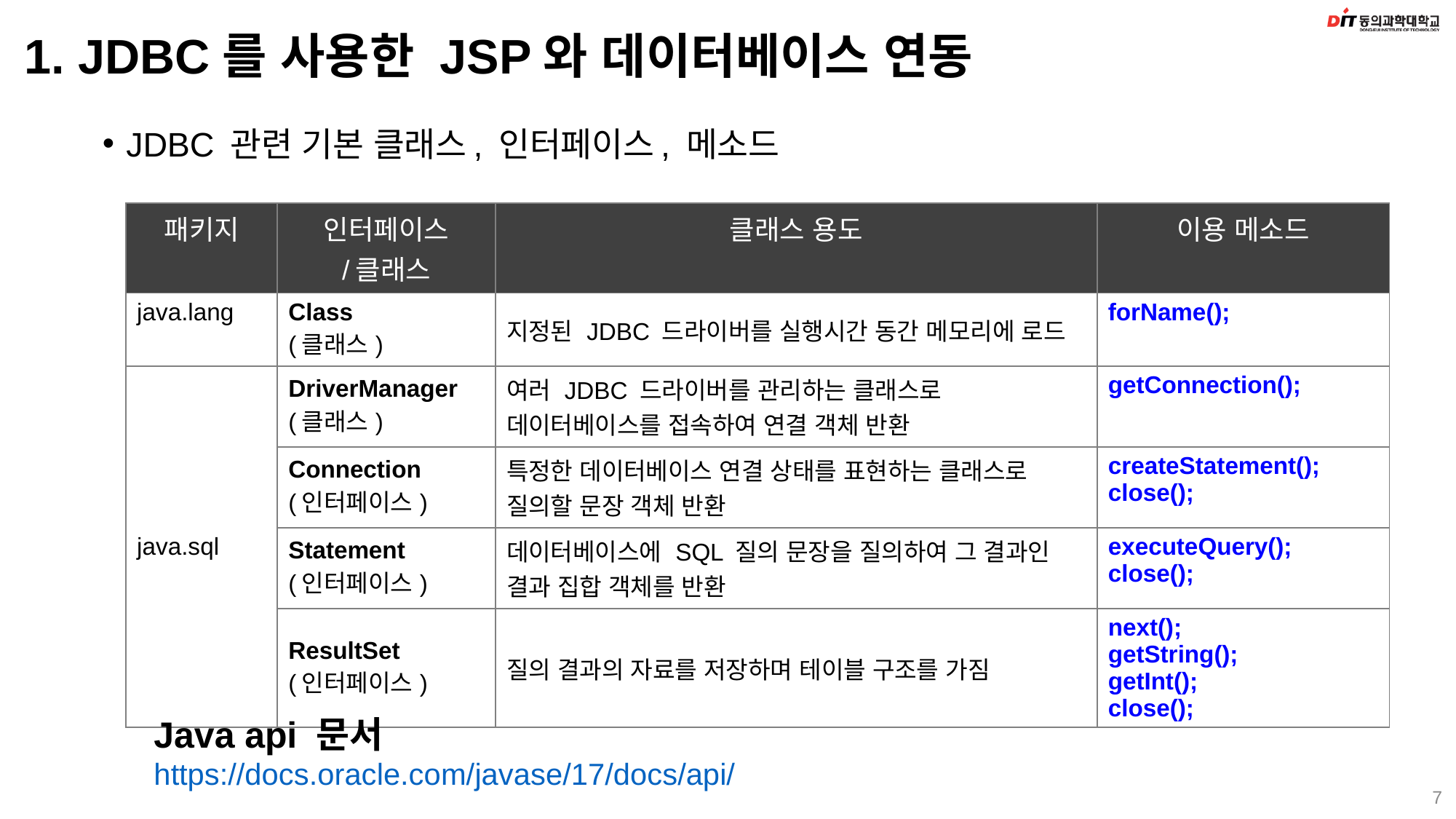

1. JDBC를 사용한 JSP와 데이터베이스 연동
JDBC 관련 기본 클래스, 인터페이스, 메소드
| 패키지 | 인터페이스 /클래스 | 클래스 용도 | 이용 메소드 |
| --- | --- | --- | --- |
| java.lang | Class (클래스) | 지정된 JDBC 드라이버를 실행시간 동간 메모리에 로드 | forName(); |
| java.sql | DriverManager (클래스) | 여러 JDBC 드라이버를 관리하는 클래스로 데이터베이스를 접속하여 연결 객체 반환 | getConnection(); |
|  | Connection (인터페이스) | 특정한 데이터베이스 연결 상태를 표현하는 클래스로 질의할 문장 객체 반환 | createStatement(); close(); |
|  | Statement (인터페이스) | 데이터베이스에 SQL 질의 문장을 질의하여 그 결과인 결과 집합 객체를 반환 | executeQuery(); close(); |
|  | ResultSet (인터페이스) | 질의 결과의 자료를 저장하며 테이블 구조를 가짐 | next(); getString(); getInt(); close(); |
Java api 문서
https://docs.oracle.com/javase/17/docs/api/
7